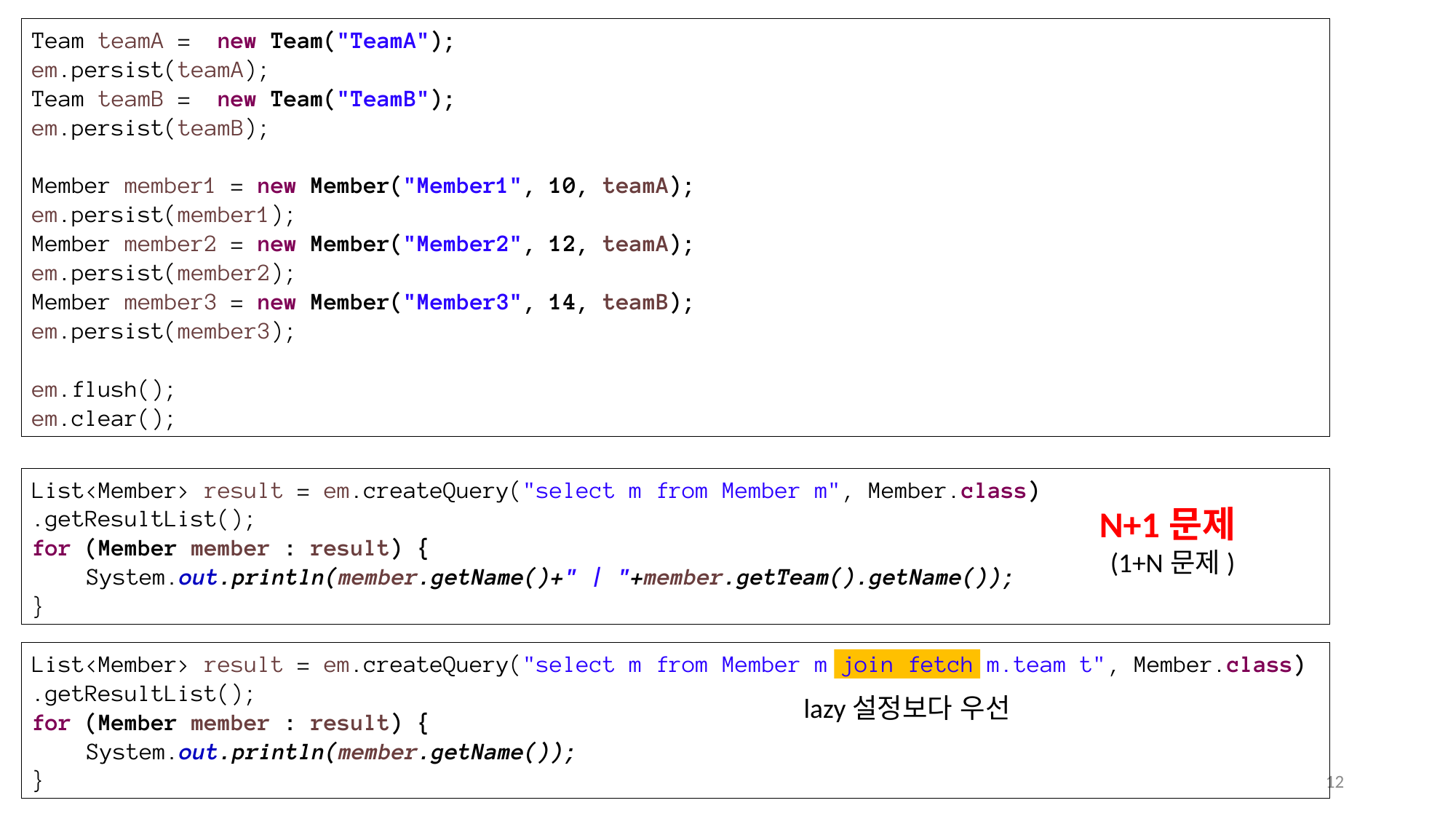

Team teamA =  new Team("TeamA");
em.persist(teamA);
Team teamB =  new Team("TeamB");
em.persist(teamB);

Member member1 = new Member("Member1", 10, teamA);
em.persist(member1);
Member member2 = new Member("Member2", 12, teamA);
em.persist(member2);
Member member3 = new Member("Member3", 14, teamB);
em.persist(member3);

em.flush();
em.clear();
List<Member> result = em.createQuery("select m from Member m", Member.class)
.getResultList();
for (Member member : result) {
System.out.println(member.getName()+" | "+member.getTeam().getName());
}
N+1문제
(1+N문제)
List<Member> result = em.createQuery("select m from Member m join fetch m.team t", Member.class)
.getResultList();
for (Member member : result) {
System.out.println(member.getName());
}

lazy설정보다 우선
12